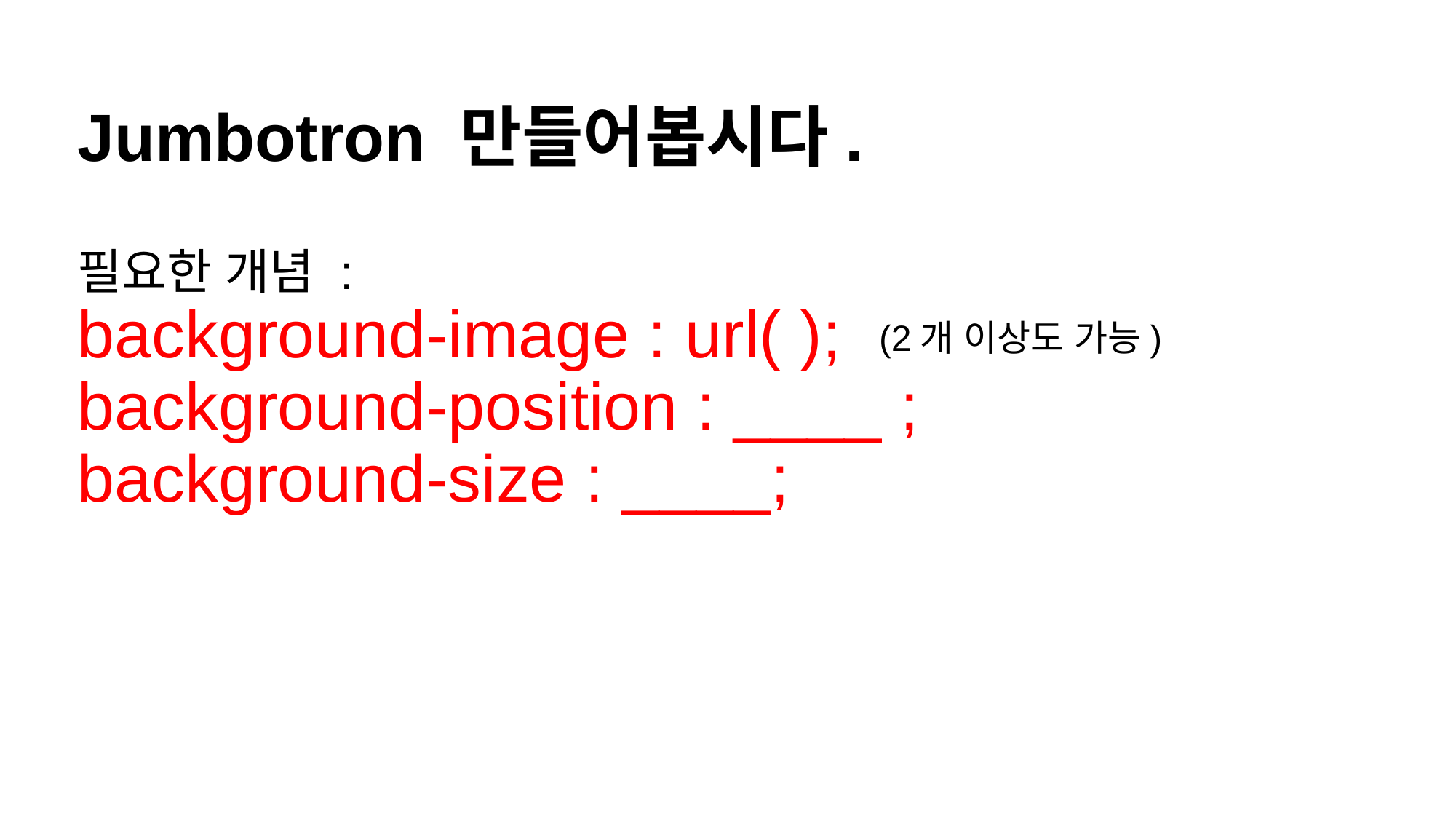

# Jumbotron 만들어봅시다. 필요한 개념 : background-image : url( ); background-position : ____ ; background-size : ____;
(2개 이상도 가능)